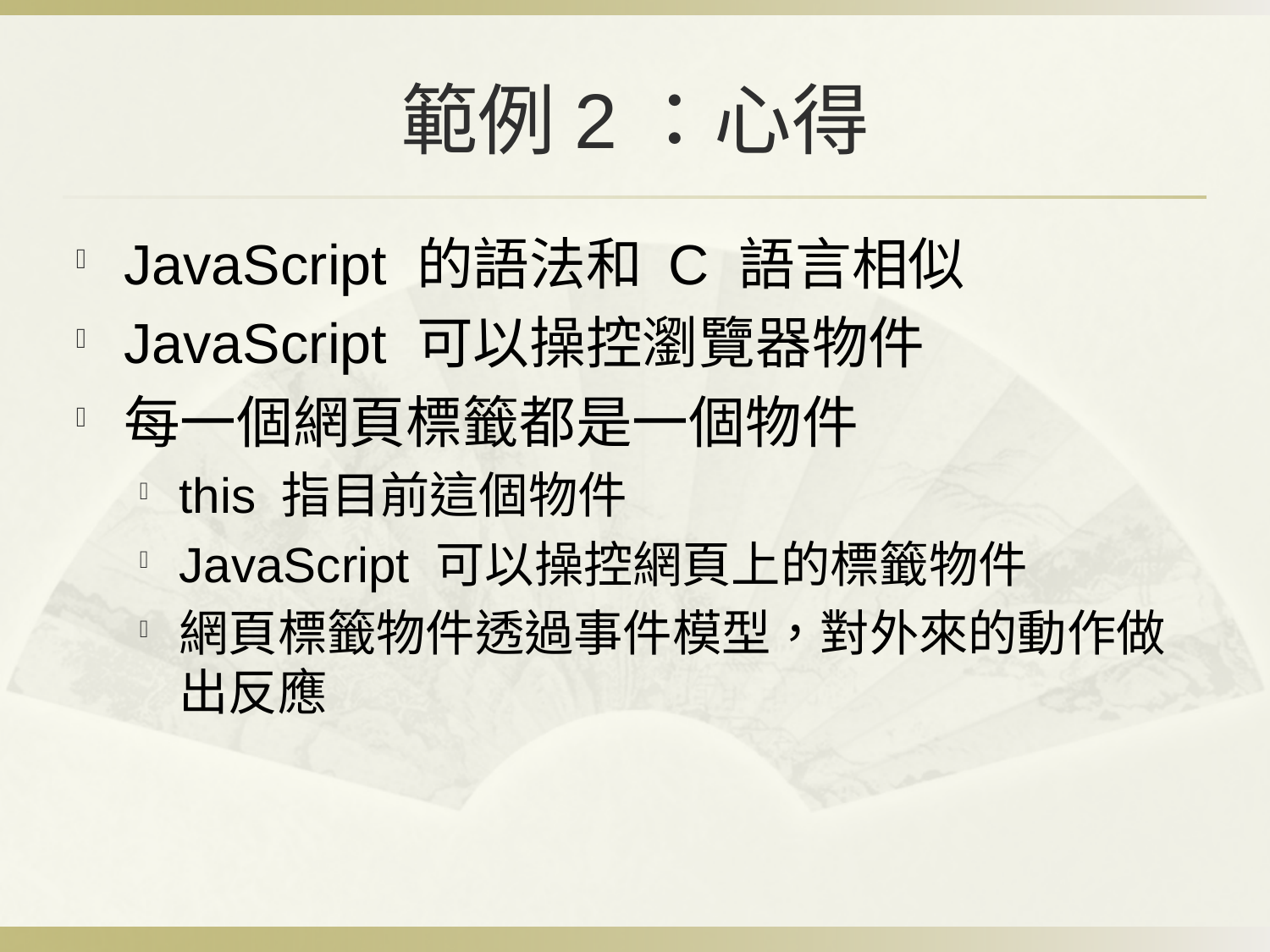

# 範例2：心得
JavaScript 的語法和 C 語言相似
JavaScript 可以操控瀏覽器物件
每一個網頁標籤都是一個物件
this 指目前這個物件
JavaScript 可以操控網頁上的標籤物件
網頁標籤物件透過事件模型，對外來的動作做出反應